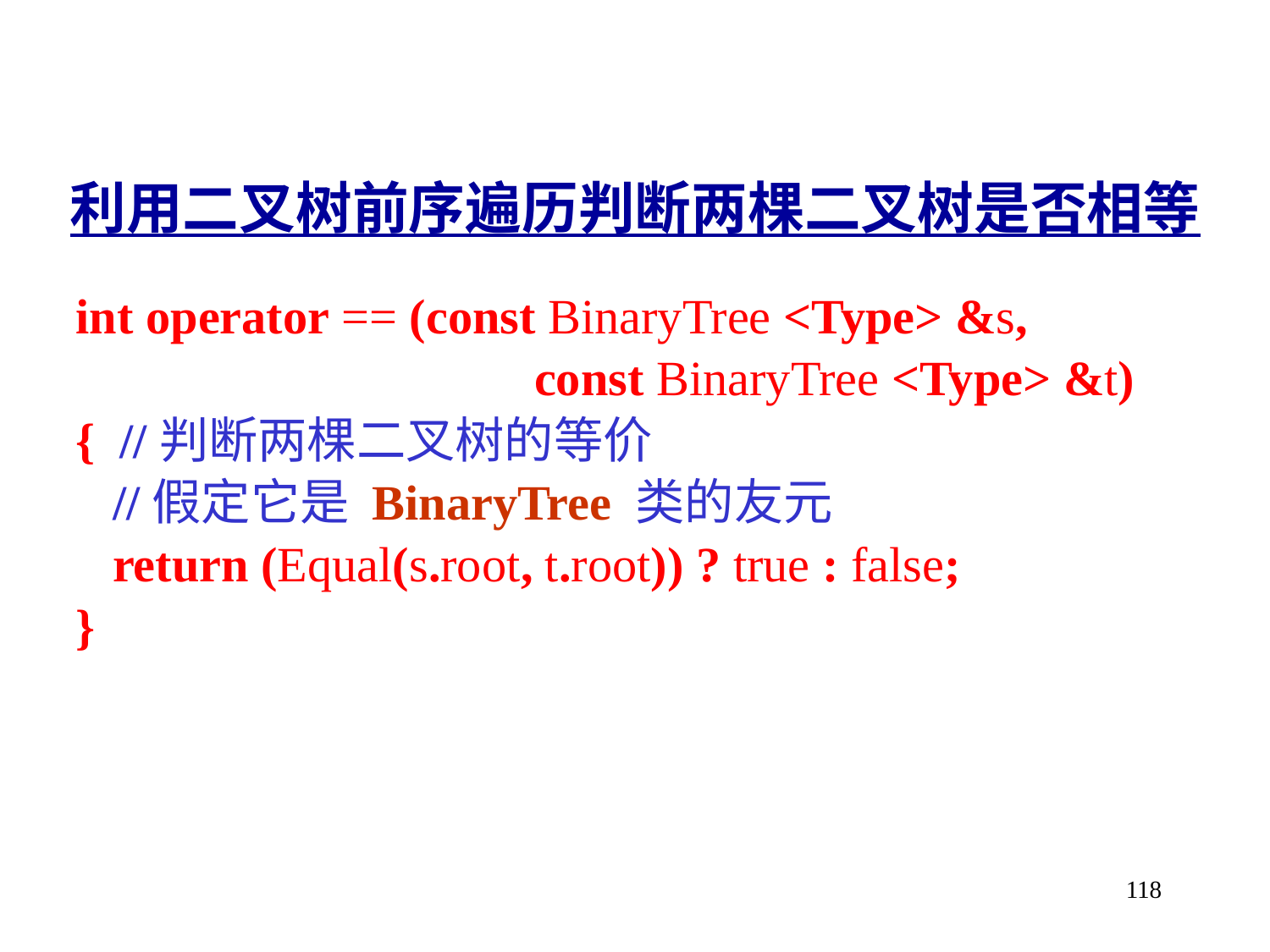

利用二叉树前序遍历判断两棵二叉树是否相等
int operator == (const BinaryTree <Type> &s,
	                           const BinaryTree <Type> &t)
{  //判断两棵二叉树的等价
   //假定它是 BinaryTree 类的友元
   return (Equal(s.root, t.root)) ? true : false;
}
118